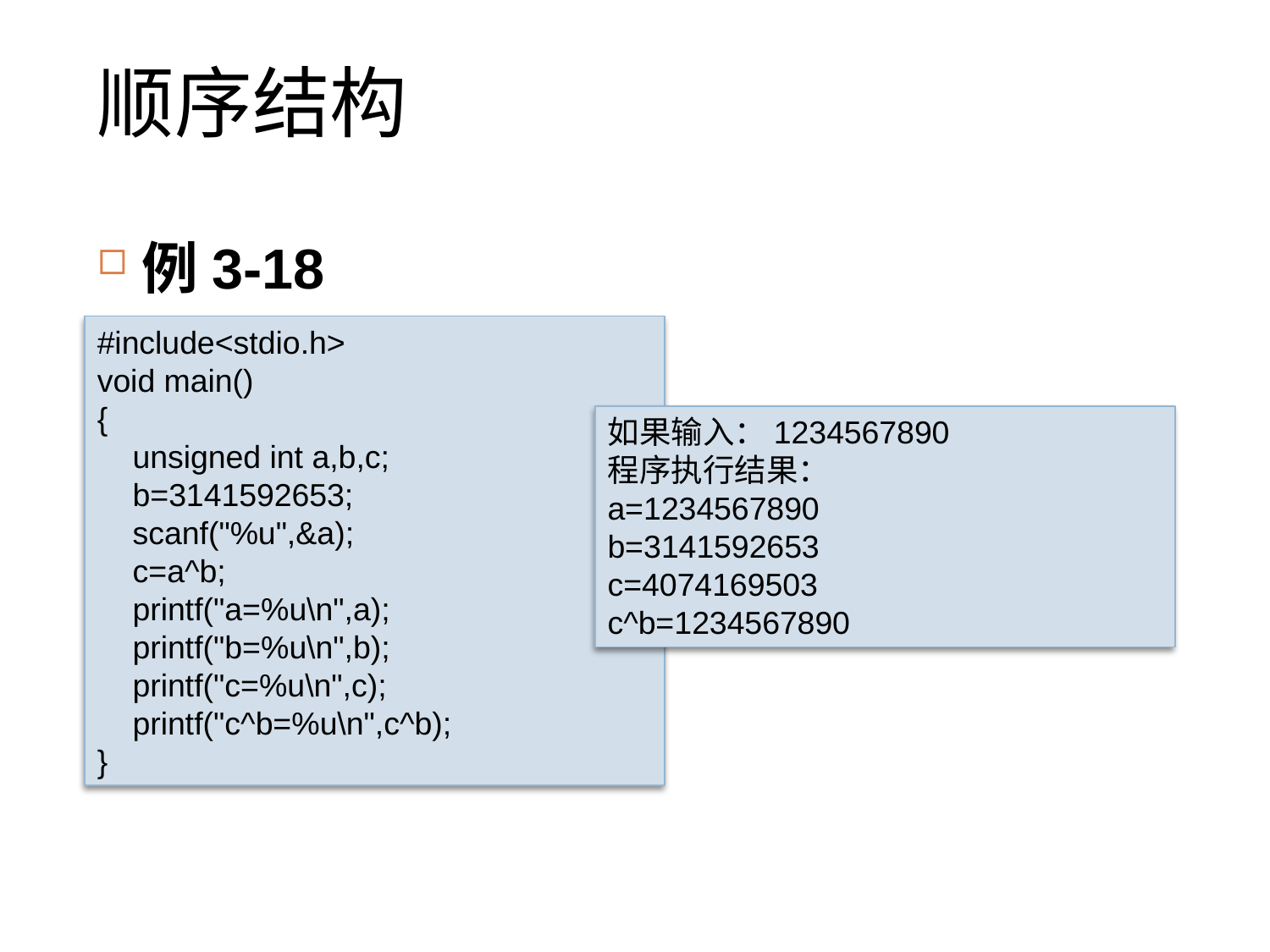

# 顺序结构
例3-18
#include<stdio.h>
void main()
{
    unsigned int a,b,c;
    b=3141592653;
    scanf("%u",&a);
    c=a^b;
    printf("a=%u\n",a);
    printf("b=%u\n",b);
    printf("c=%u\n",c);
    printf("c^b=%u\n",c^b);
}
如果输入：1234567890
程序执行结果：
a=1234567890
b=3141592653
c=4074169503
c^b=1234567890